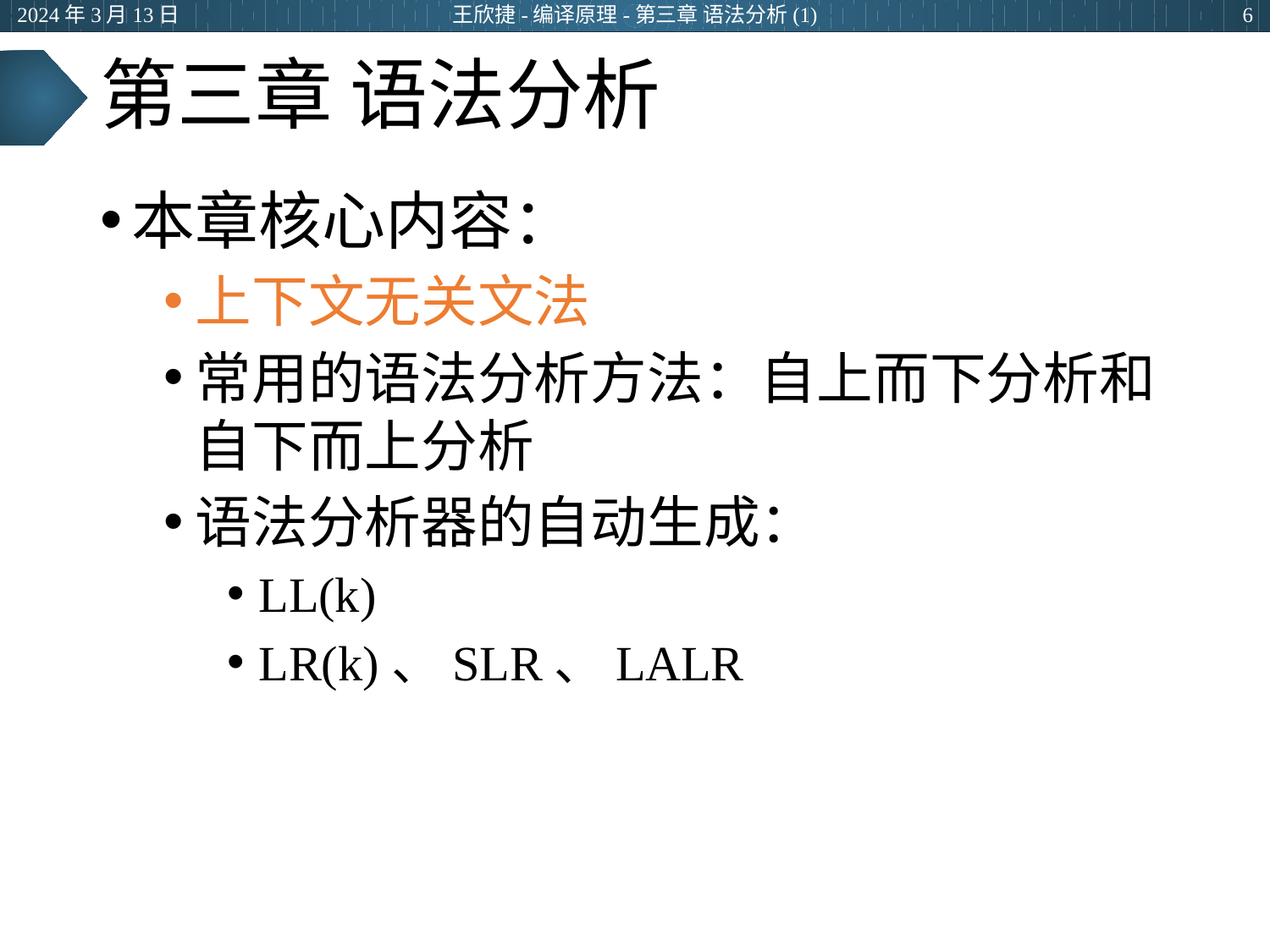

2024年3月13日
王欣捷-编译原理-第三章 语法分析(1)
6
# 第三章 语法分析
本章核心内容：
上下文无关文法
常用的语法分析方法：自上而下分析和自下而上分析
语法分析器的自动生成：
LL(k)
LR(k)、SLR、LALR